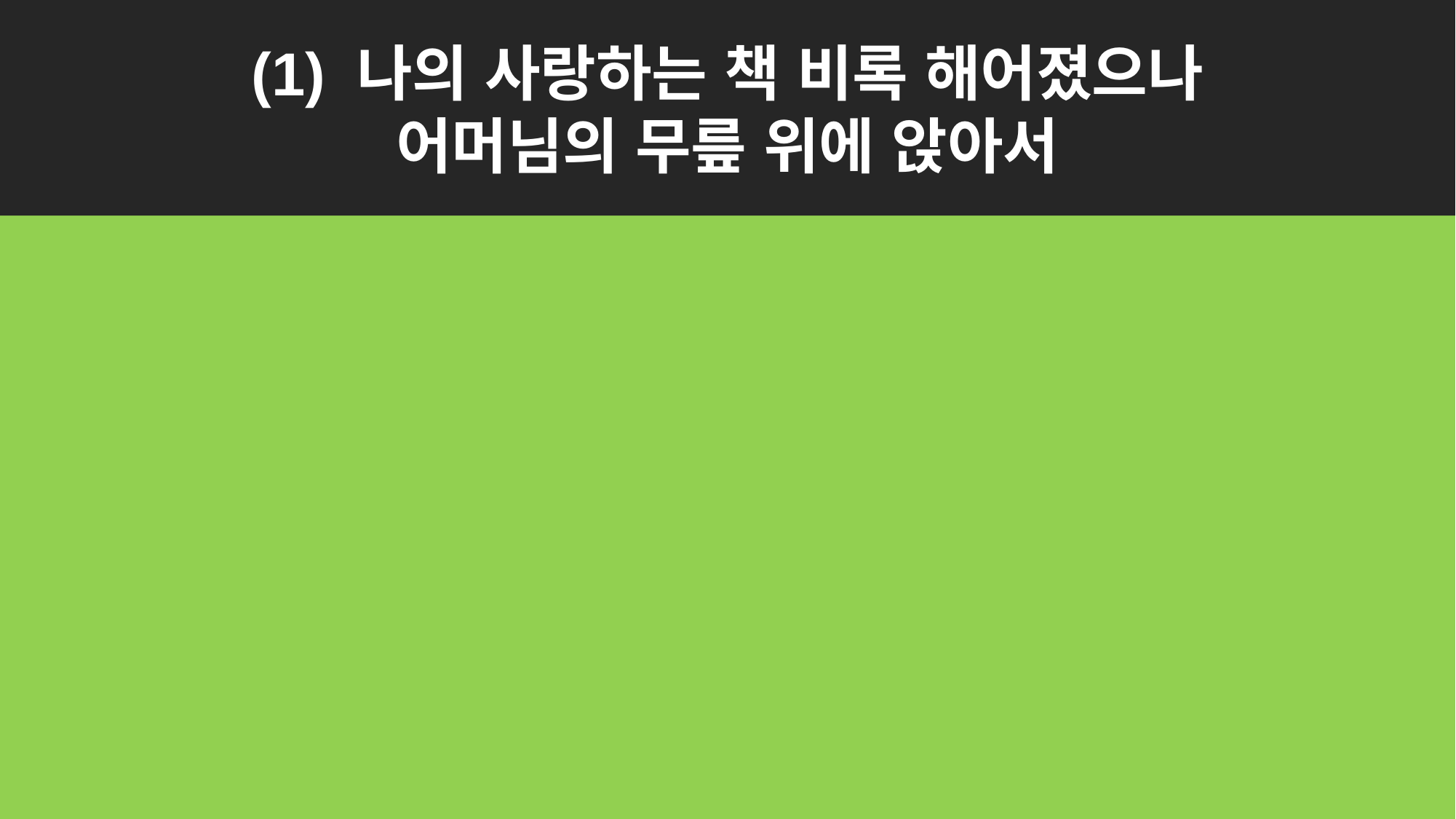

(1) 나의 사랑하는 책 비록 해어졌으나
어머님의 무릎 위에 앉아서